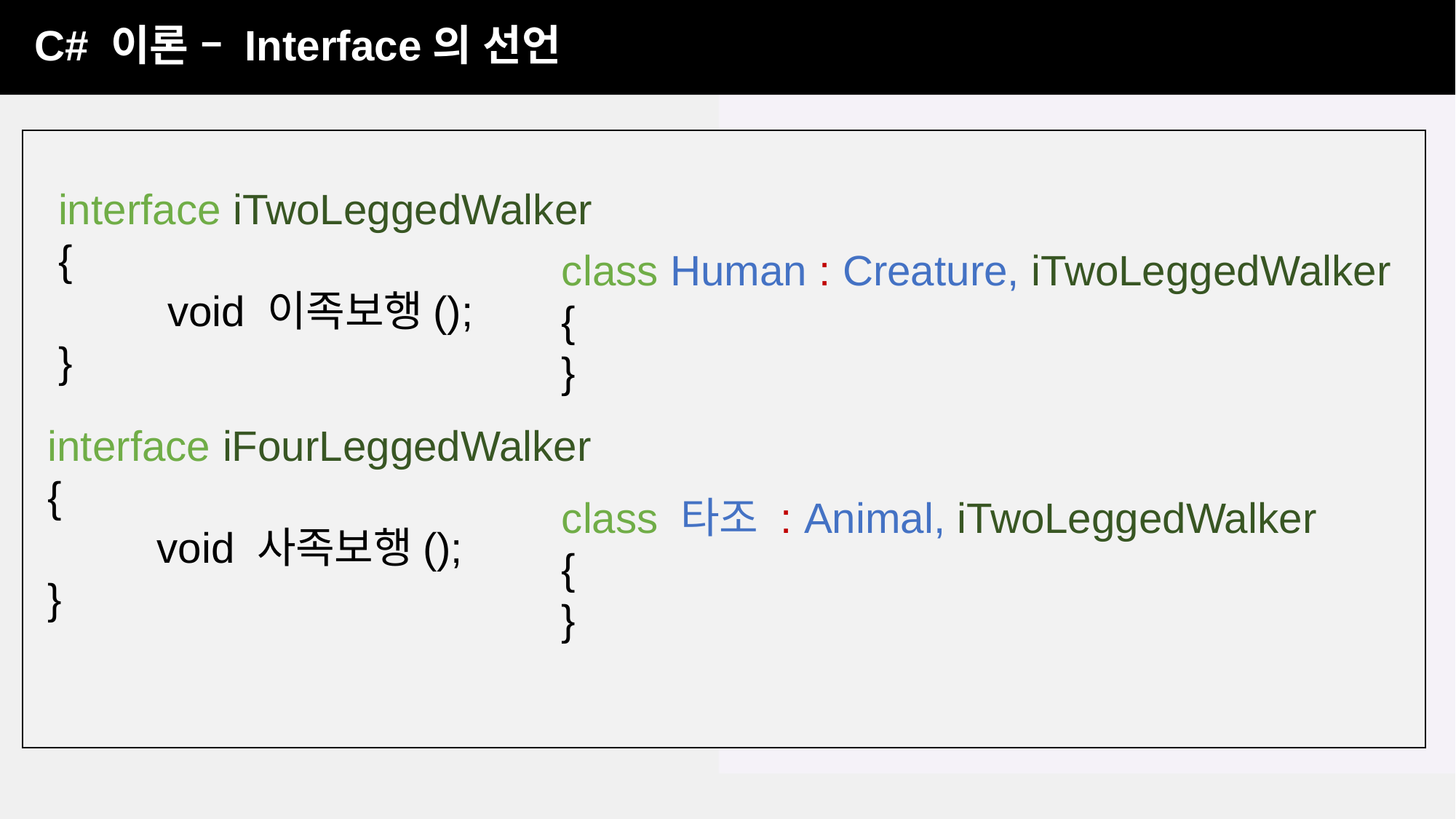

C# 이론 – Interface의 선언
interface iTwoLeggedWalker
{
	void 이족보행();
}
class Human : Creature, iTwoLeggedWalker
{
}
interface iFourLeggedWalker
{
	void 사족보행();
}
class 타조 : Animal, iTwoLeggedWalker
{
}